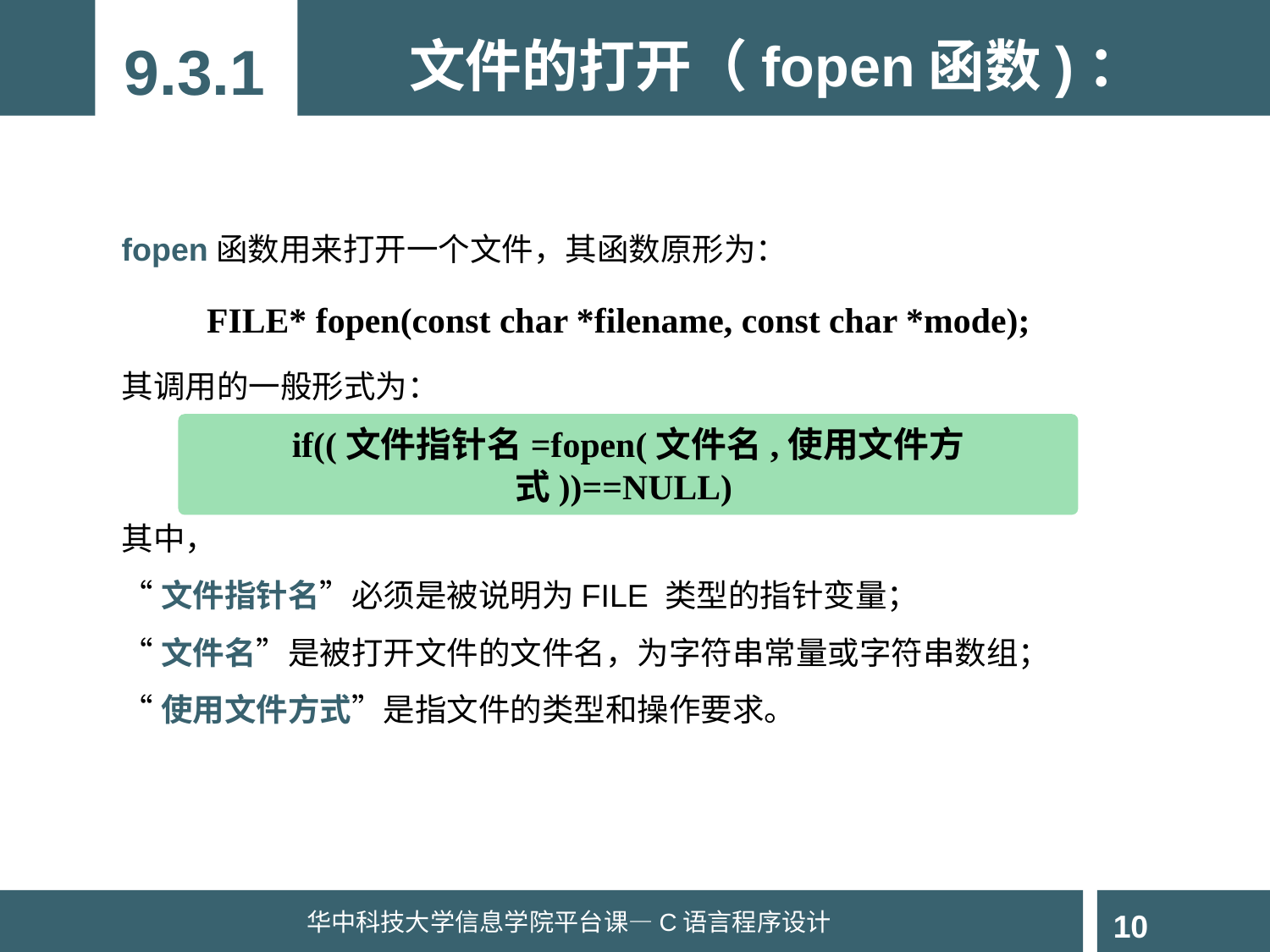

文件的打开（fopen函数)：
9.3.1
fopen函数用来打开一个文件，其函数原形为：

其调用的一般形式为：

其中，
“文件指针名”必须是被说明为FILE 类型的指针变量；
“文件名”是被打开文件的文件名，为字符串常量或字符串数组；
“使用文件方式”是指文件的类型和操作要求。
FILE* fopen(const char *filename, const char *mode);
if((文件指针名=fopen(文件名,使用文件方式))==NULL)